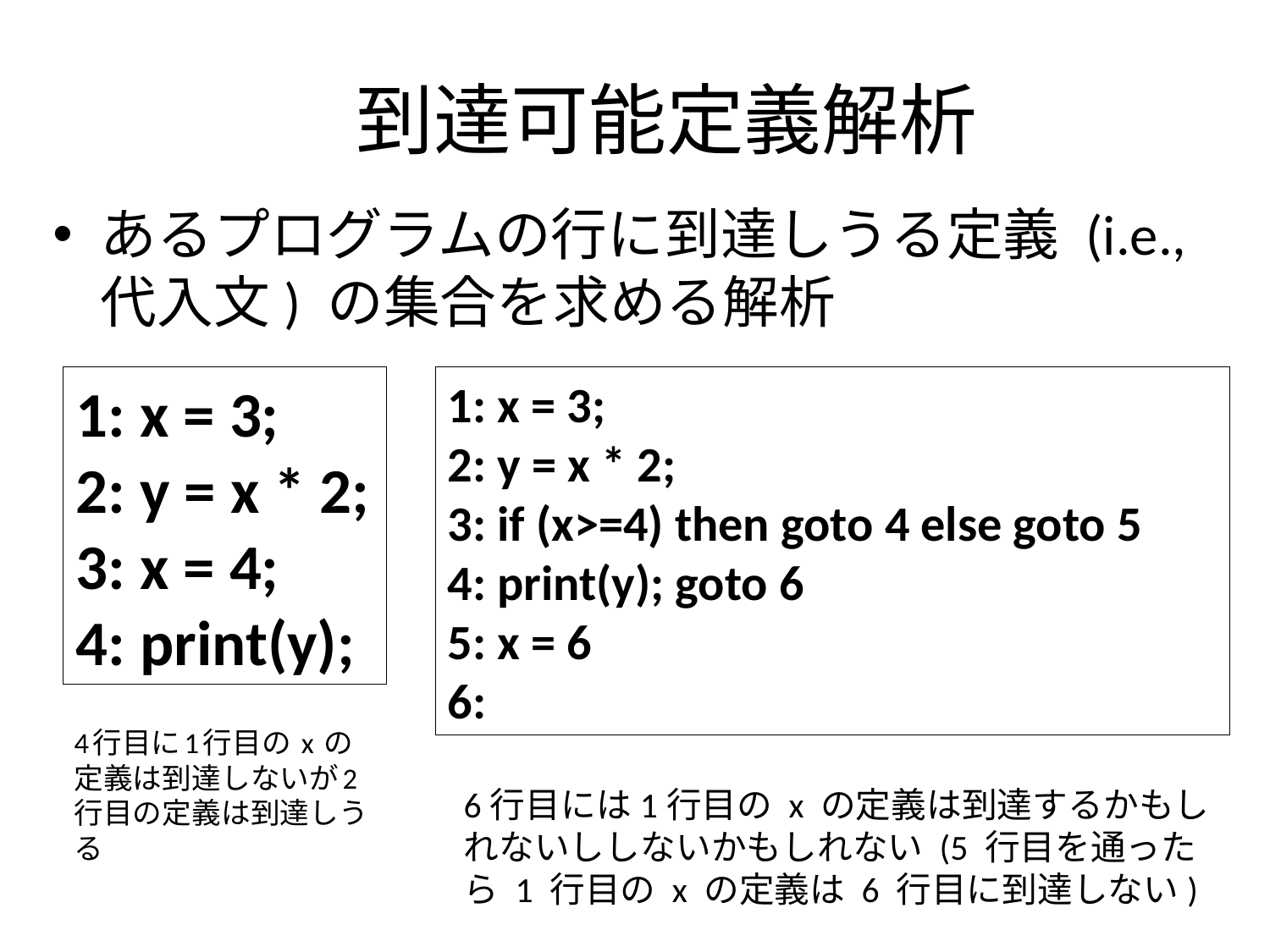

# 到達可能定義解析
あるプログラムの行に到達しうる定義 (i.e., 代入文) の集合を求める解析
1: x = 3;
2: y = x * 2;
3: x = 4;
4: print(y);
1: x = 3;
2: y = x * 2;
3: if (x>=4) then goto 4 else goto 5
4: print(y); goto 6
5: x = 6
6:
4行目に1行目の x の定義は到達しないが2行目の定義は到達しうる
6行目には1行目の x の定義は到達するかもしれないししないかもしれない (5 行目を通ったら 1 行目の x の定義は 6 行目に到達しない)